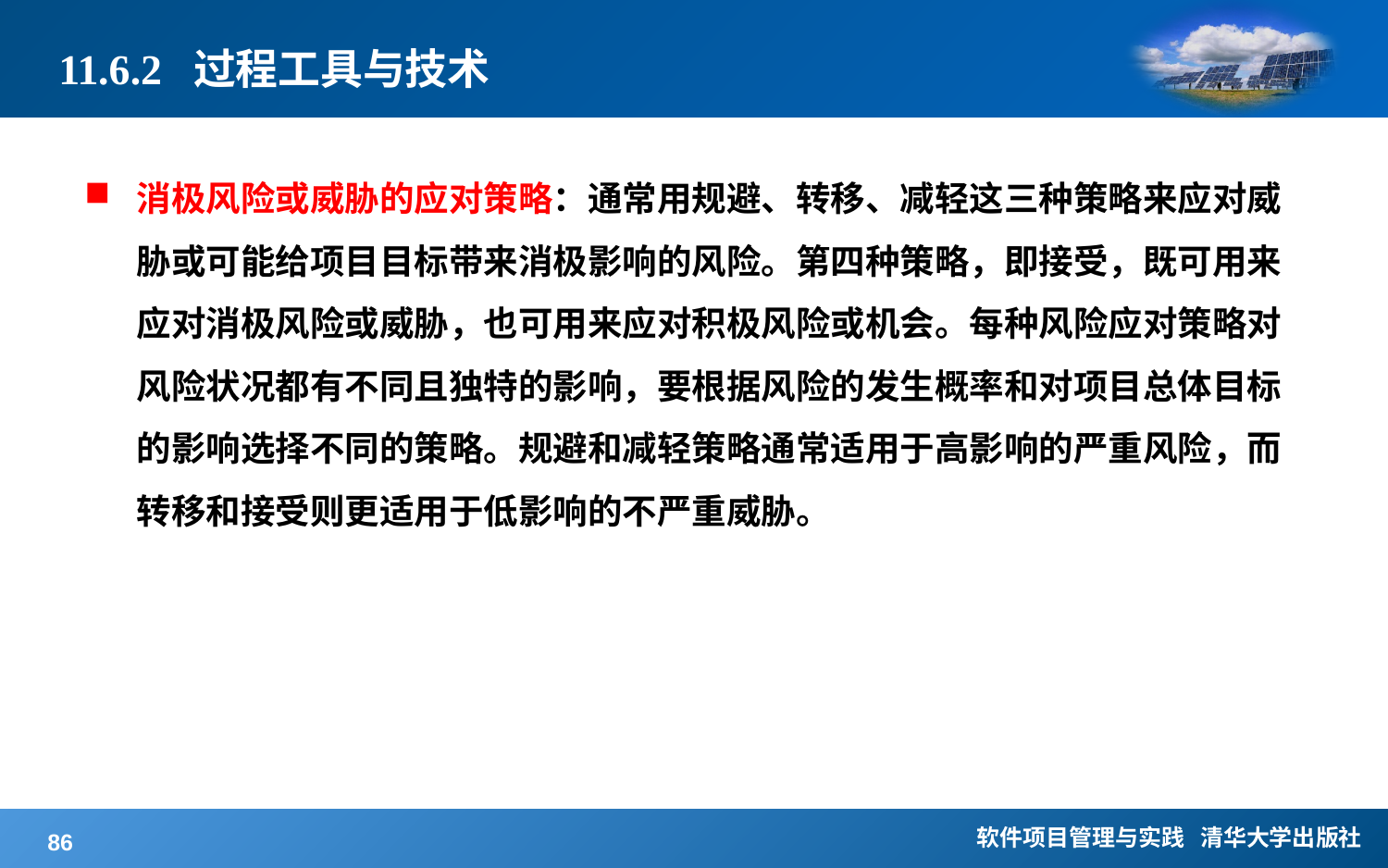

# 11.6.2  过程工具与技术
消极风险或威胁的应对策略：通常用规避、转移、减轻这三种策略来应对威胁或可能给项目目标带来消极影响的风险。第四种策略，即接受，既可用来应对消极风险或威胁，也可用来应对积极风险或机会。每种风险应对策略对风险状况都有不同且独特的影响，要根据风险的发生概率和对项目总体目标的影响选择不同的策略。规避和减轻策略通常适用于高影响的严重风险，而转移和接受则更适用于低影响的不严重威胁。